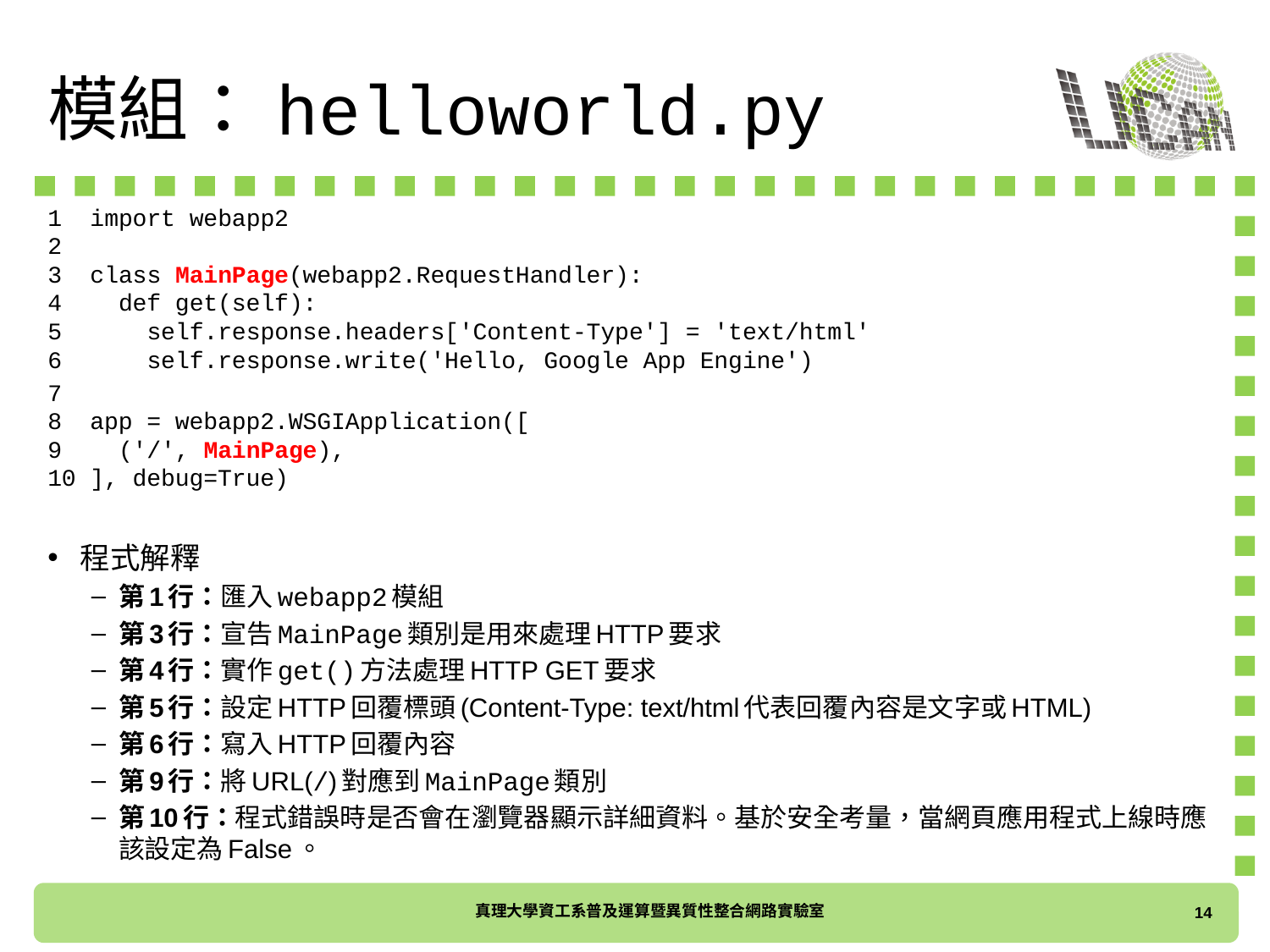

# 模組：helloworld.py
1  import webapp2
2
3  class MainPage(webapp2.RequestHandler):
4    def get(self):
5      self.response.headers['Content-Type'] = 'text/html'
6      self.response.write('Hello, Google App Engine')
7
8  app = webapp2.WSGIApplication([
9    ('/', MainPage),
10 ], debug=True)

程式解釋
第1行：匯入webapp2模組
第3行：宣告MainPage類別是用來處理HTTP要求
第4行：實作get()方法處理HTTP GET要求
第5行：設定HTTP回覆標頭(Content-Type: text/html代表回覆內容是文字或HTML)
第6行：寫入HTTP回覆內容
第9行：將URL(/)對應到MainPage類別
第10行：程式錯誤時是否會在瀏覽器顯示詳細資料。基於安全考量，當網頁應用程式上線時應該設定為False。
14
真理大學資工系普及運算暨異質性整合網路實驗室